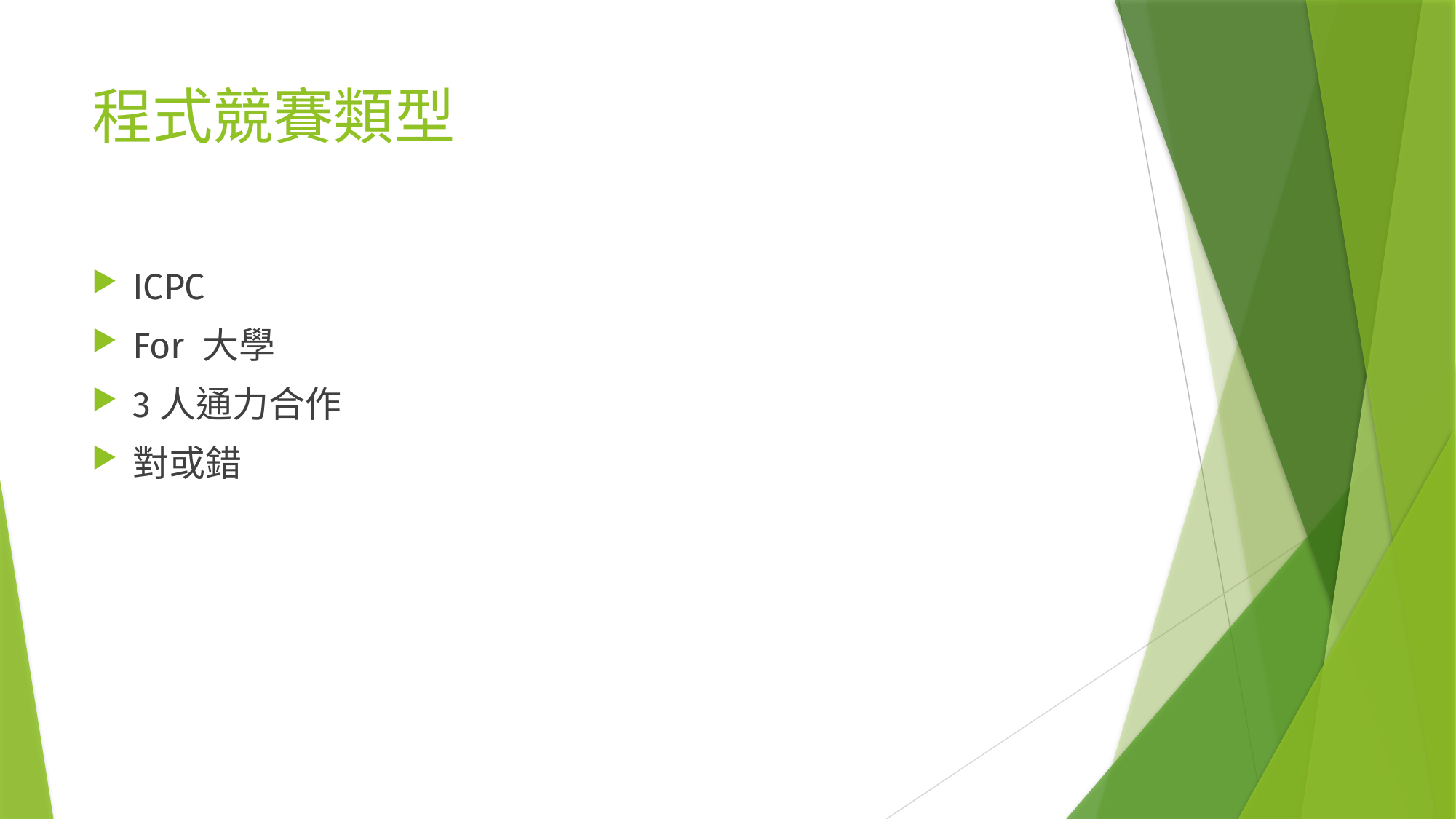

# 程式競賽類型
ICPC
For 大學
3人通力合作
對或錯